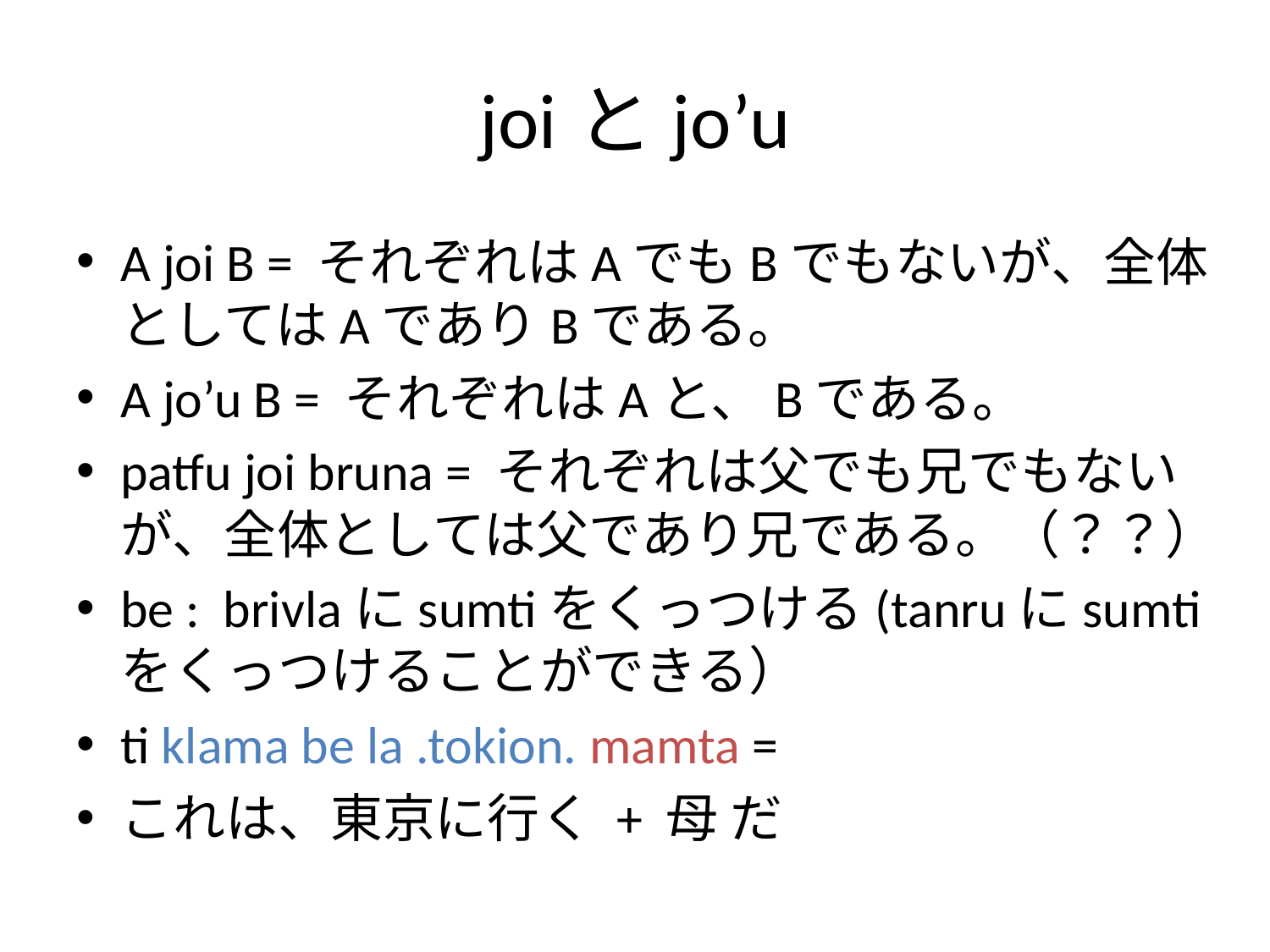

# joiとjo’u
A joi B = それぞれはAでもBでもないが、全体としてはAでありBである。
A jo’u B = それぞれはAと、Bである。
patfu joi bruna = それぞれは父でも兄でもないが、全体としては父であり兄である。（？？）
be :  brivlaにsumtiをくっつける(tanruにsumtiをくっつけることができる）
ti klama be la .tokion. mamta =
これは、東京に行く + 母 だ